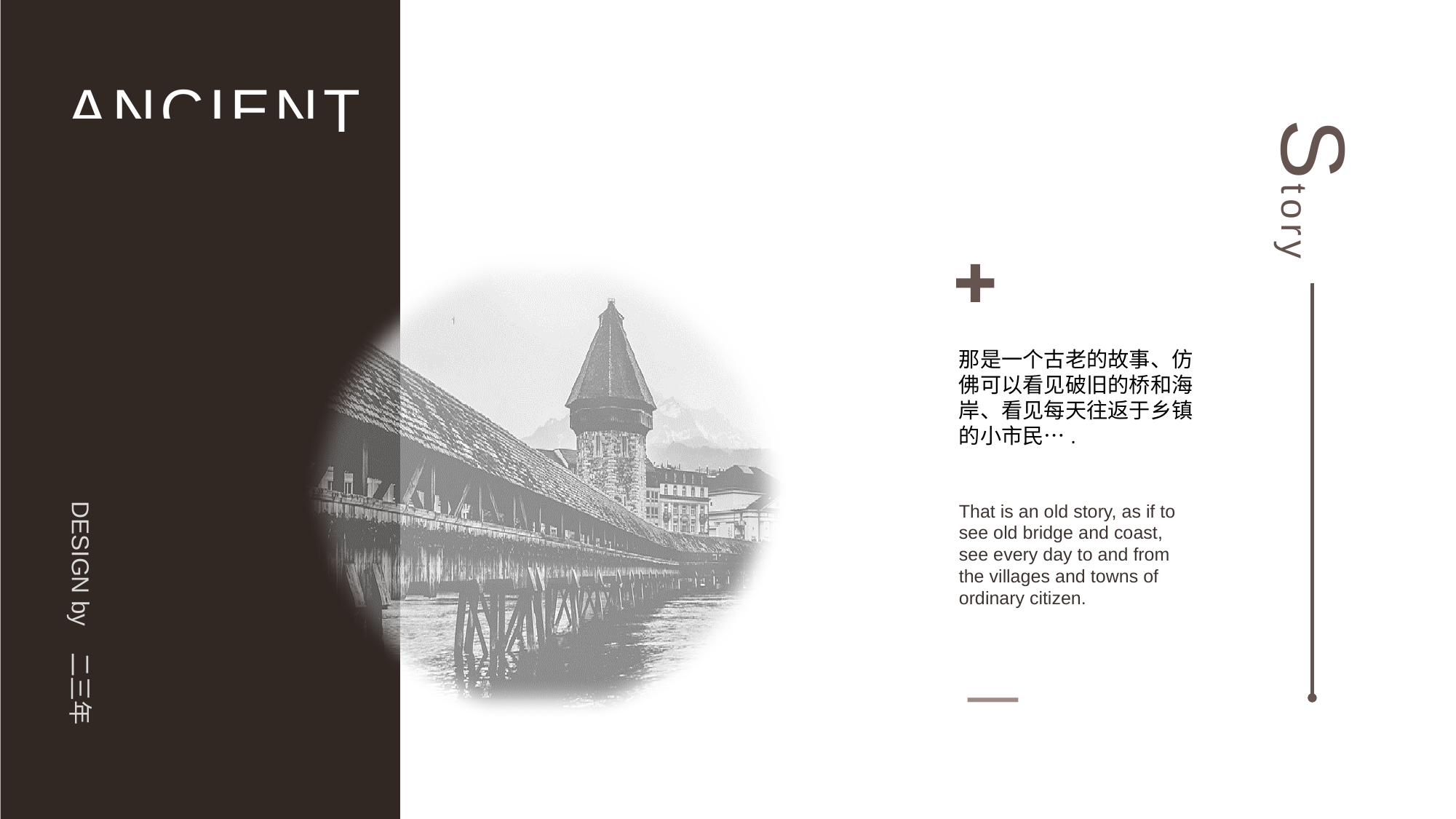

ANCIENT
Story

那是一个古老的故事、仿佛可以看见破旧的桥和海岸、看见每天往返于乡镇的小市民….
DESIGN by   二三年
That is an old story, as if to see old bridge and coast, see every day to and from the villages and towns of ordinary citizen.